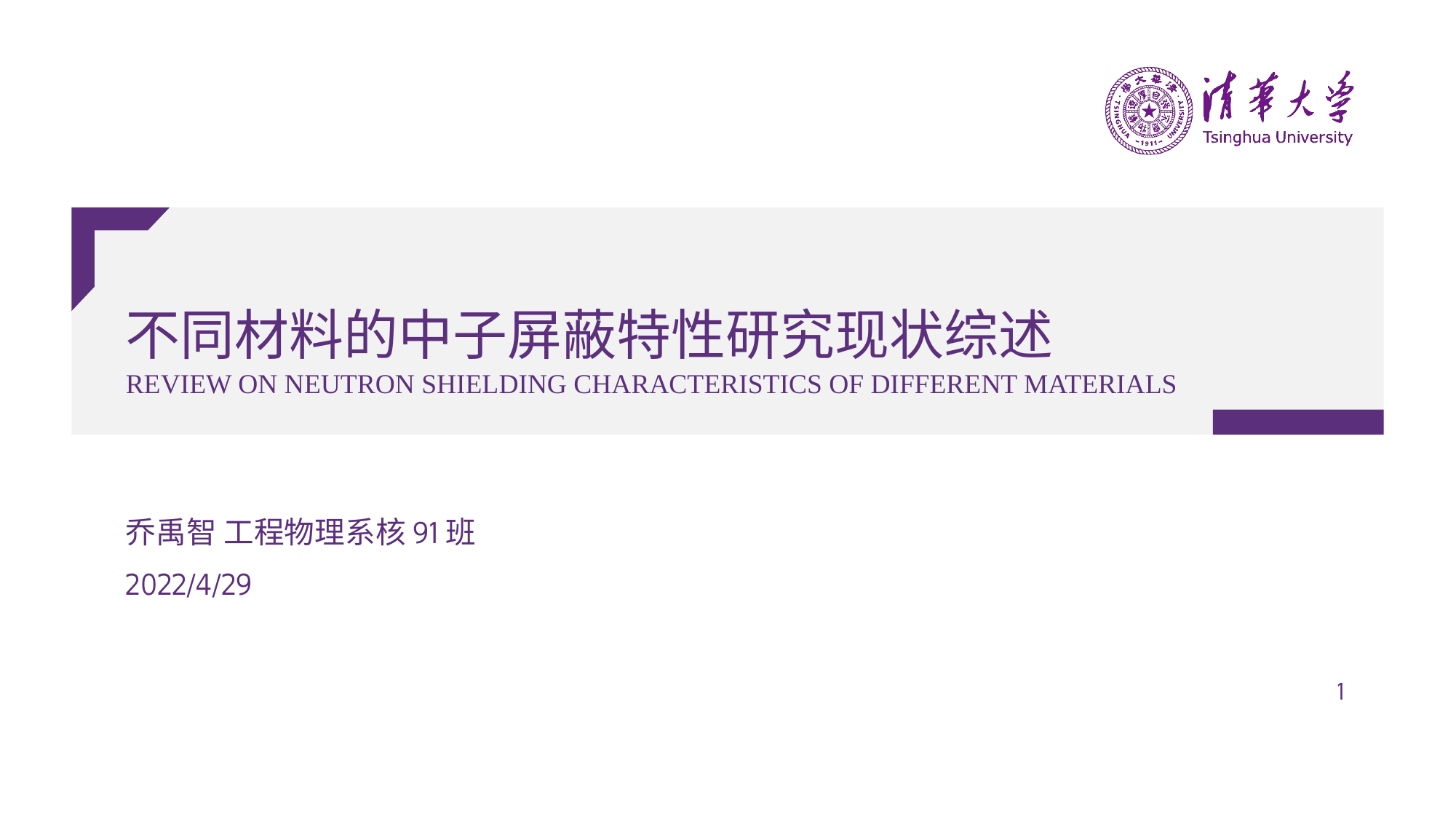

# 不同材料的中子屏蔽特性研究现状综述 Review ON neutron shielding characteristics of different materials

乔禹智 工程物理系核91班
2022/4/29
1